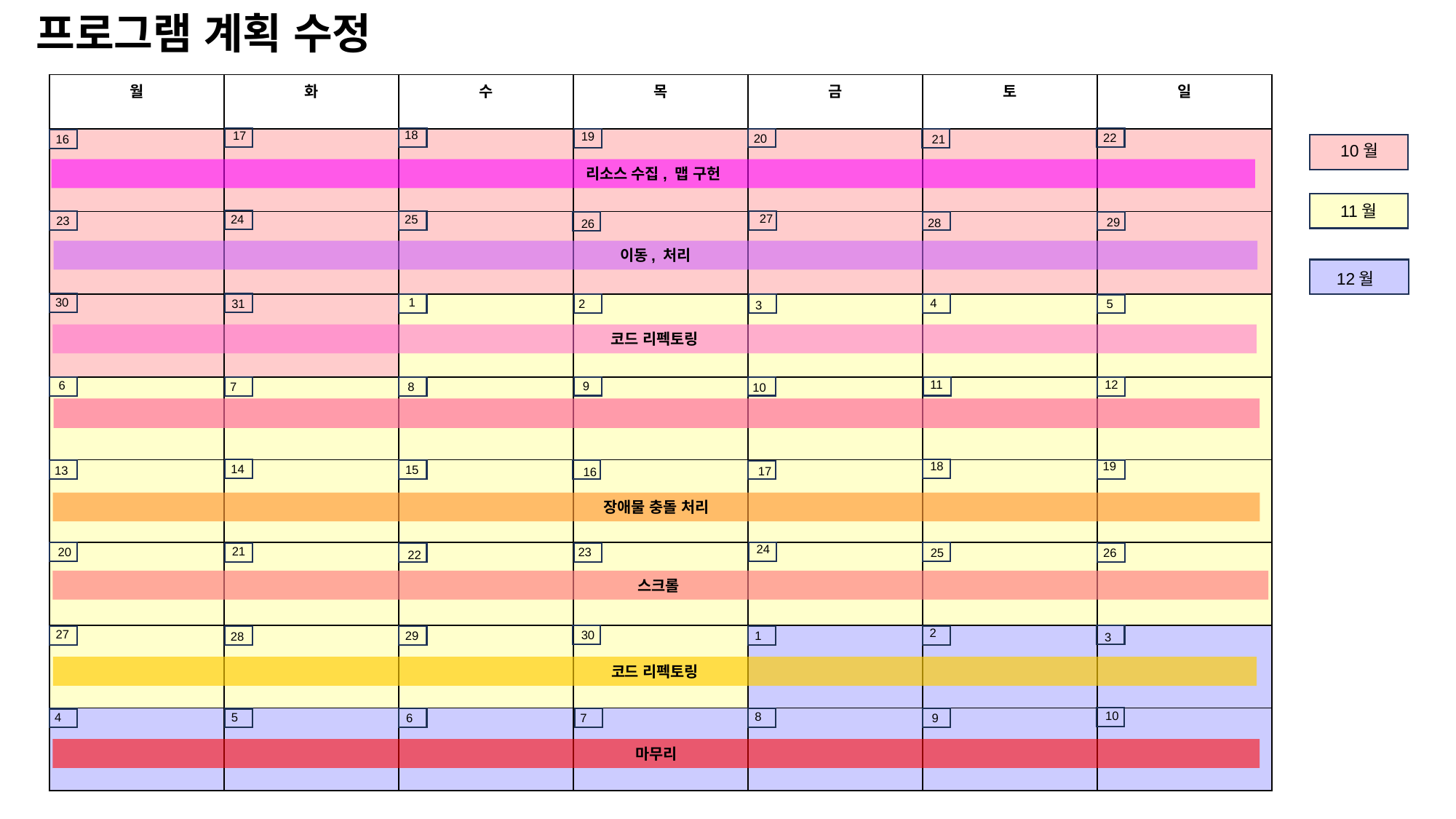

# 프로그램 계획 수정

| 월 | 화 | 수 | 목 | 금 | 토 | 일 |
| --- | --- | --- | --- | --- | --- | --- |
|  |  |  |  |  |  |  |
|  |  |  |  |  |  |  |
|  |  |  |  |  |  |  |
|  |  |  |  |  |  |  |
|  |  |  |  |  |  |  |
|  |  |  |  |  |  |  |
|  |  |  |  |  |  |  |
|  |  |  |  |  |  |  |
18
17
19
22
20
16
21

10월
리소스 수집, 맵 구헌

11월
27
25
24
23
29
28
26

이동, 처리

12월
1
30
4
31
2
5
3

코드 리펙토링
11
12
 6
9
8
7
10

18
19
14
15
13
17
16

장애물 충돌 처리
24
21
20
23
26
25

22

스크롤
2
27
30
29
1
28
3

코드 리펙토링
10
 8
5
4
6
 9
 7

마무리